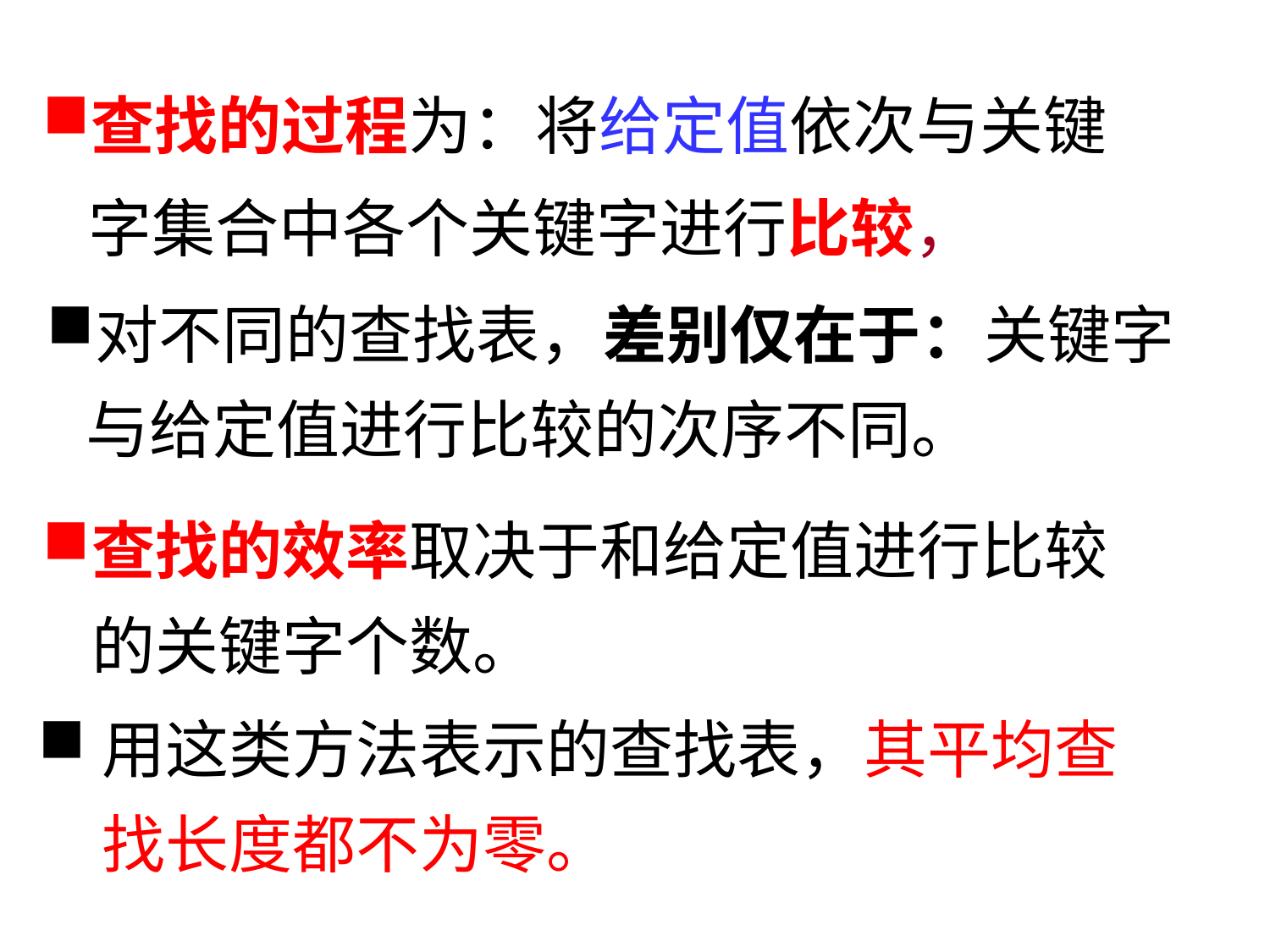

查找的过程为：将给定值依次与关键字集合中各个关键字进行比较，
对不同的查找表，差别仅在于：关键字与给定值进行比较的次序不同。
查找的效率取决于和给定值进行比较的关键字个数。
用这类方法表示的查找表，其平均查找长度都不为零。